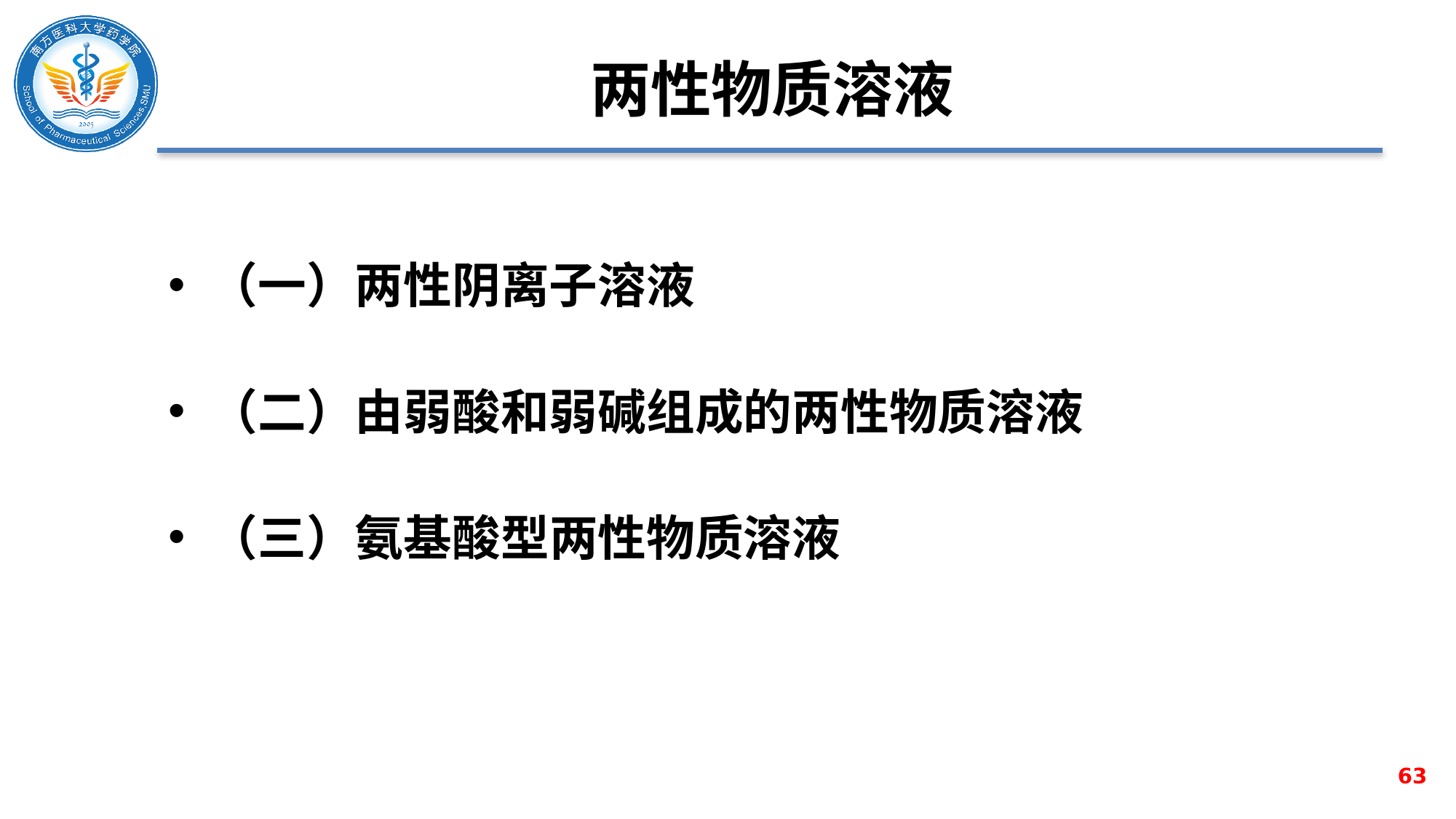

# 两性物质溶液
（一）两性阴离子溶液
（二）由弱酸和弱碱组成的两性物质溶液
（三）氨基酸型两性物质溶液
63